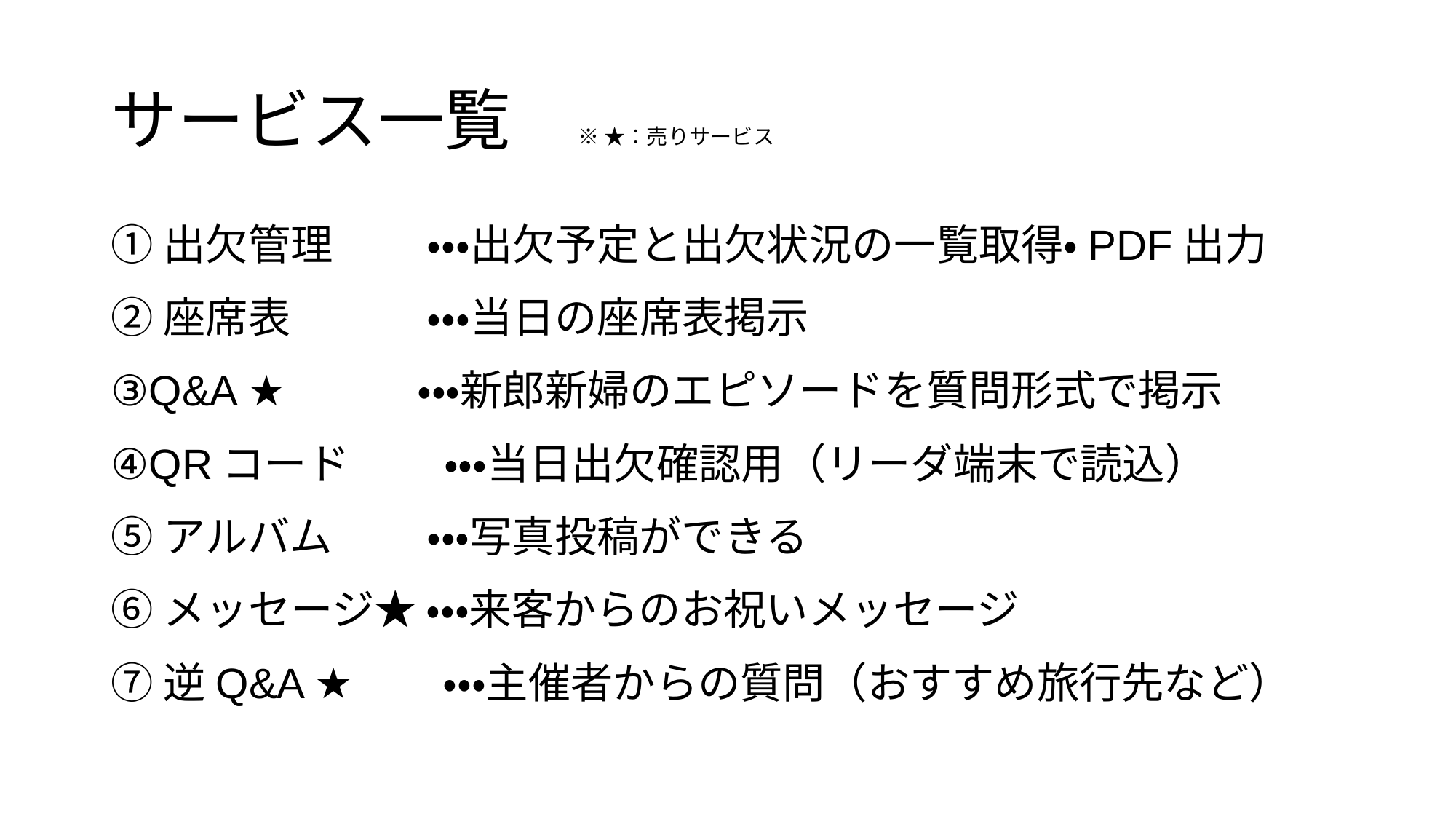

# サービス一覧　※ ★：売りサービス
①出欠管理　　 ・・・出欠予定と出欠状況の一覧取得・PDF出力
②座席表　　　 ・・・当日の座席表掲示
③Q&A ★ 	   　・・・新郎新婦のエピソードを質問形式で掲示
④QRコード　　 ・・・当日出欠確認用（リーダ端末で読込）
⑤アルバム　 　・・・写真投稿ができる
⑥メッセージ★ ・・・来客からのお祝いメッセージ
⑦逆Q&A ★  　 ・・・主催者からの質問（おすすめ旅行先など）